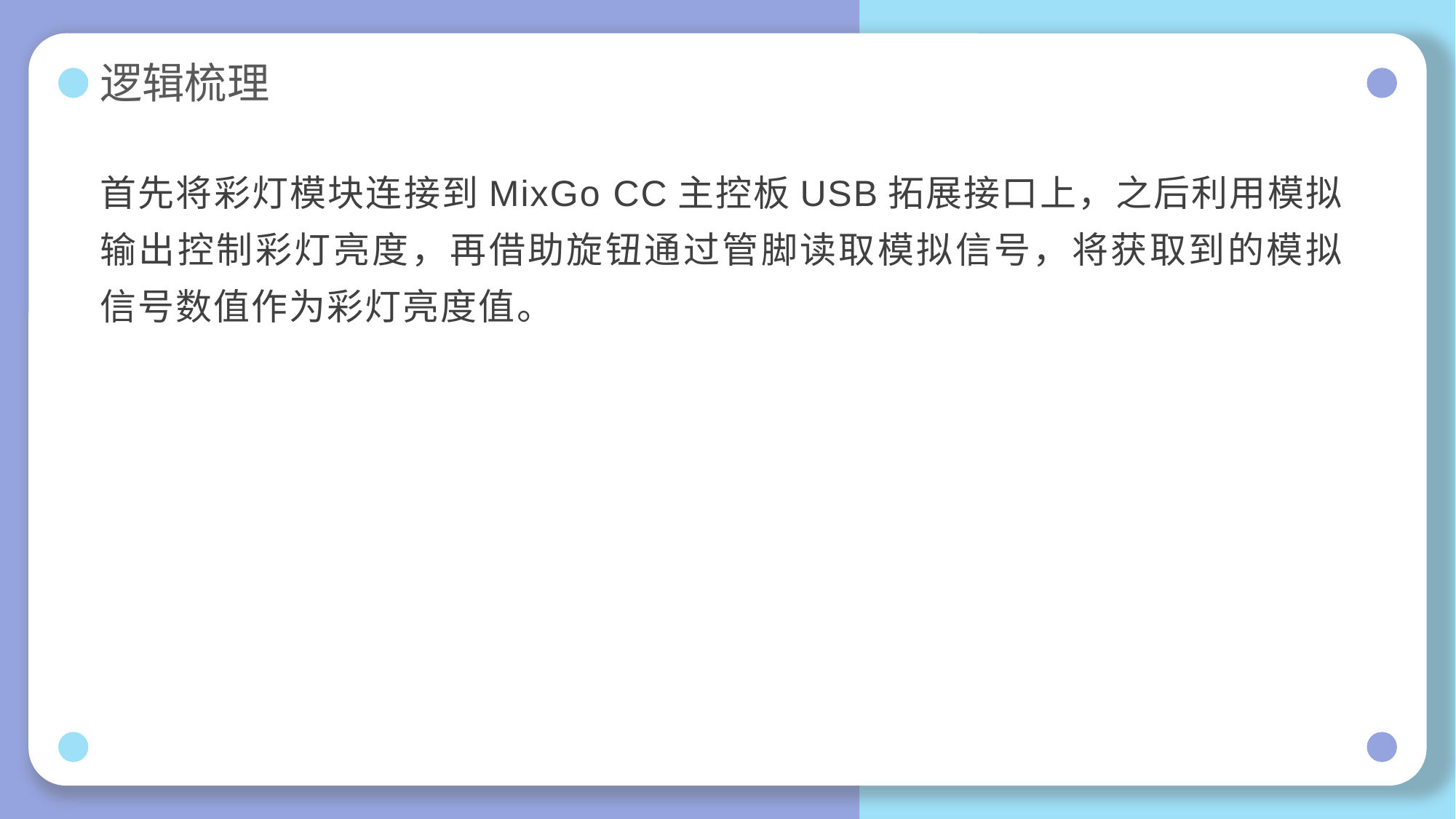

# 逻辑梳理
首先将彩灯模块连接到MixGo CC主控板USB拓展接口上，之后利用模拟输出控制彩灯亮度，再借助旋钮通过管脚读取模拟信号，将获取到的模拟信号数值作为彩灯亮度值。